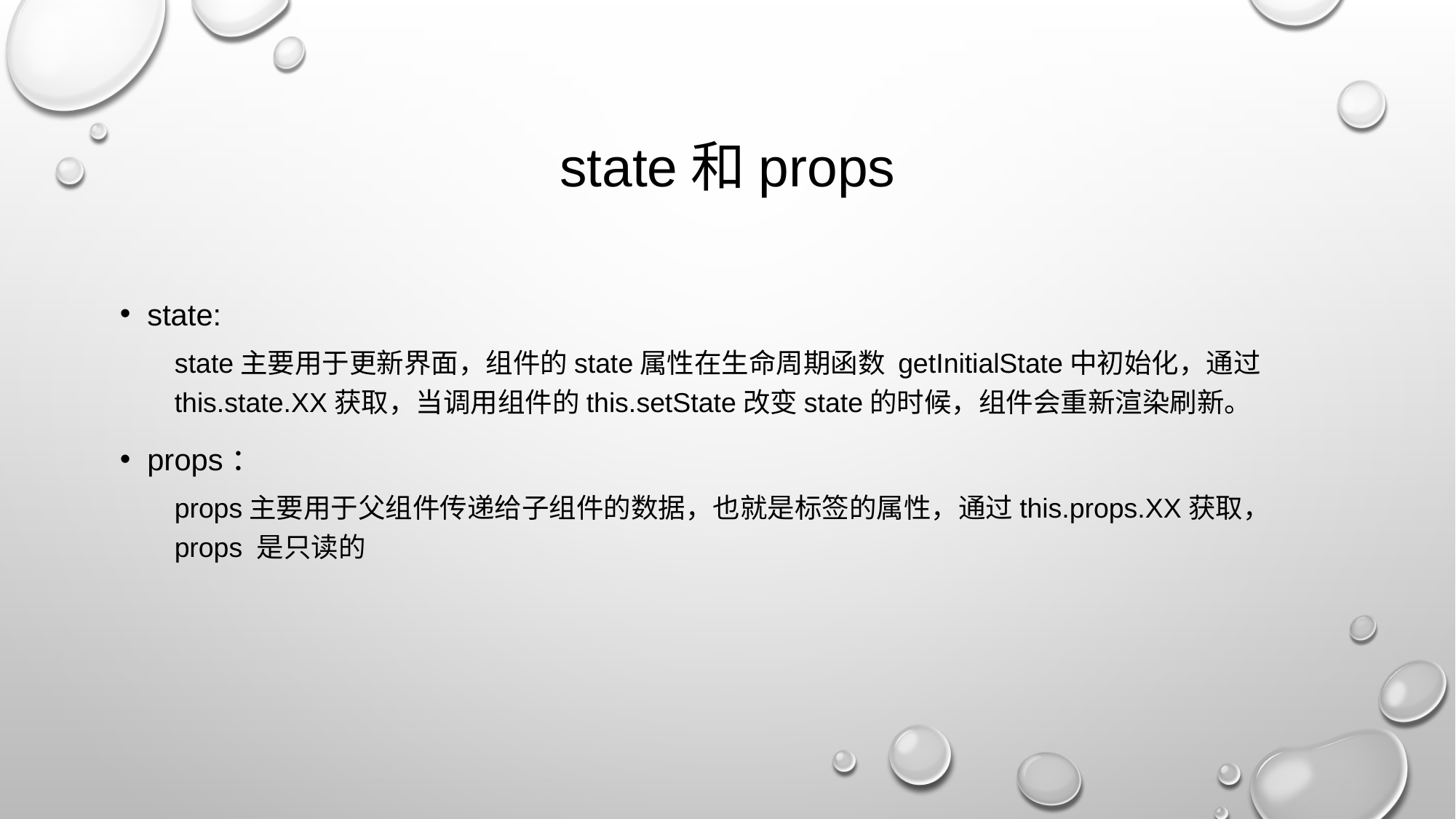

# state和props
state:
state主要用于更新界面，组件的state属性在生命周期函数 getInitialState中初始化，通过this.state.XX获取，当调用组件的this.setState改变state的时候，组件会重新渲染刷新。
props：
props主要用于父组件传递给子组件的数据，也就是标签的属性，通过this.props.XX获取， props 是只读的